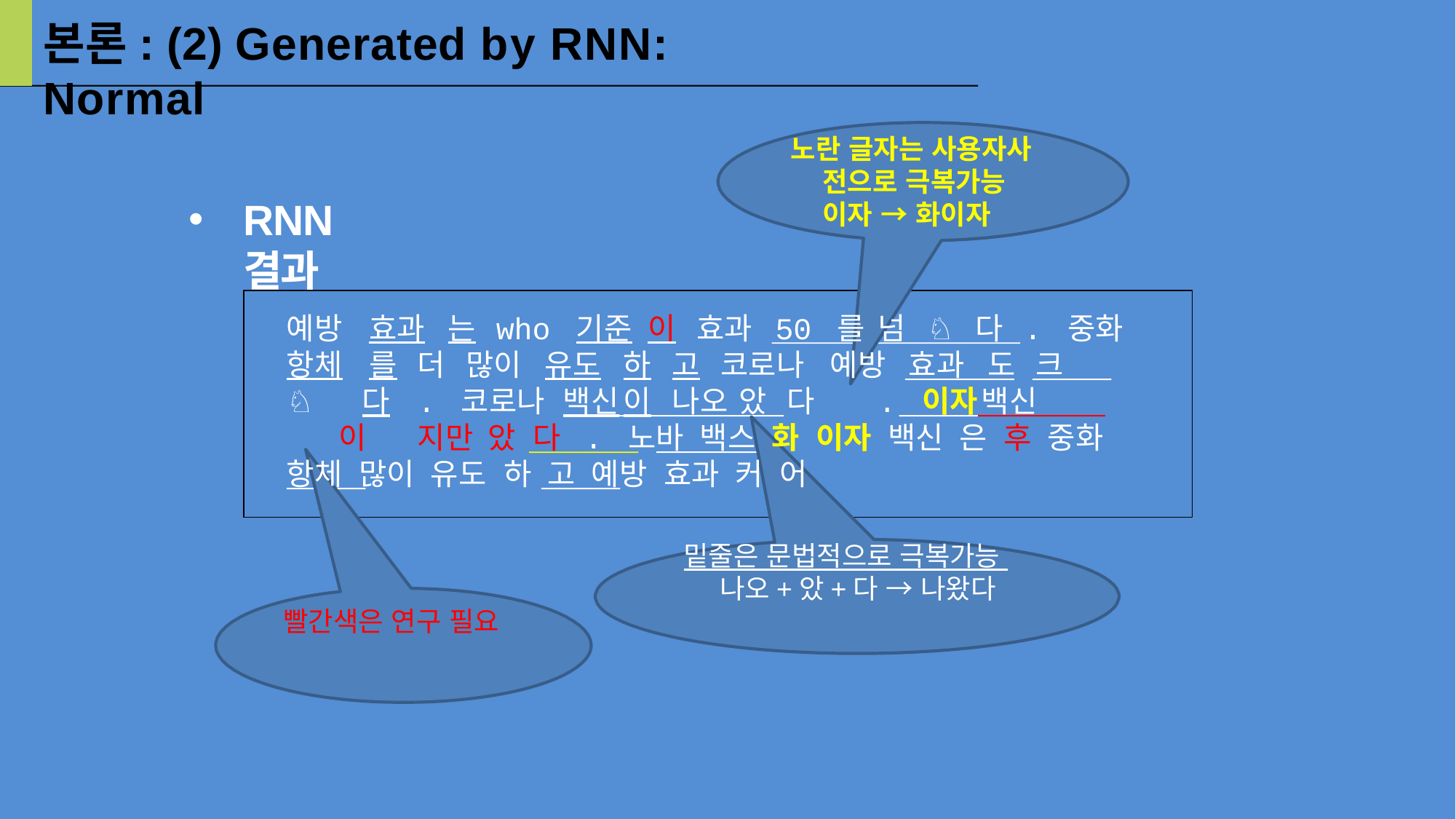

# 본론: (2) Generated by RNN: Normal

노란 글자는 사용자사  전으로 극복가능  이자 → 화이자
RNN 결과
예방	효과	는		who 기준	이		효과	50 를	넘		♘	다	. 중화  항체	를	더		많이	유도		하	고	코로나	예방		효과			도			크	♘  다	. 코로나	백신	이	나오	았		다		. 이자	백신		이		지만 았  다 . 노바 백스 화 이자 백신 은 후 중화 항체 많이 유도  하 고 예방 효과 커 어

밑줄은 문법적으로 극복가능  나오+았+다 → 나왔다
빨간색은 연구 필요